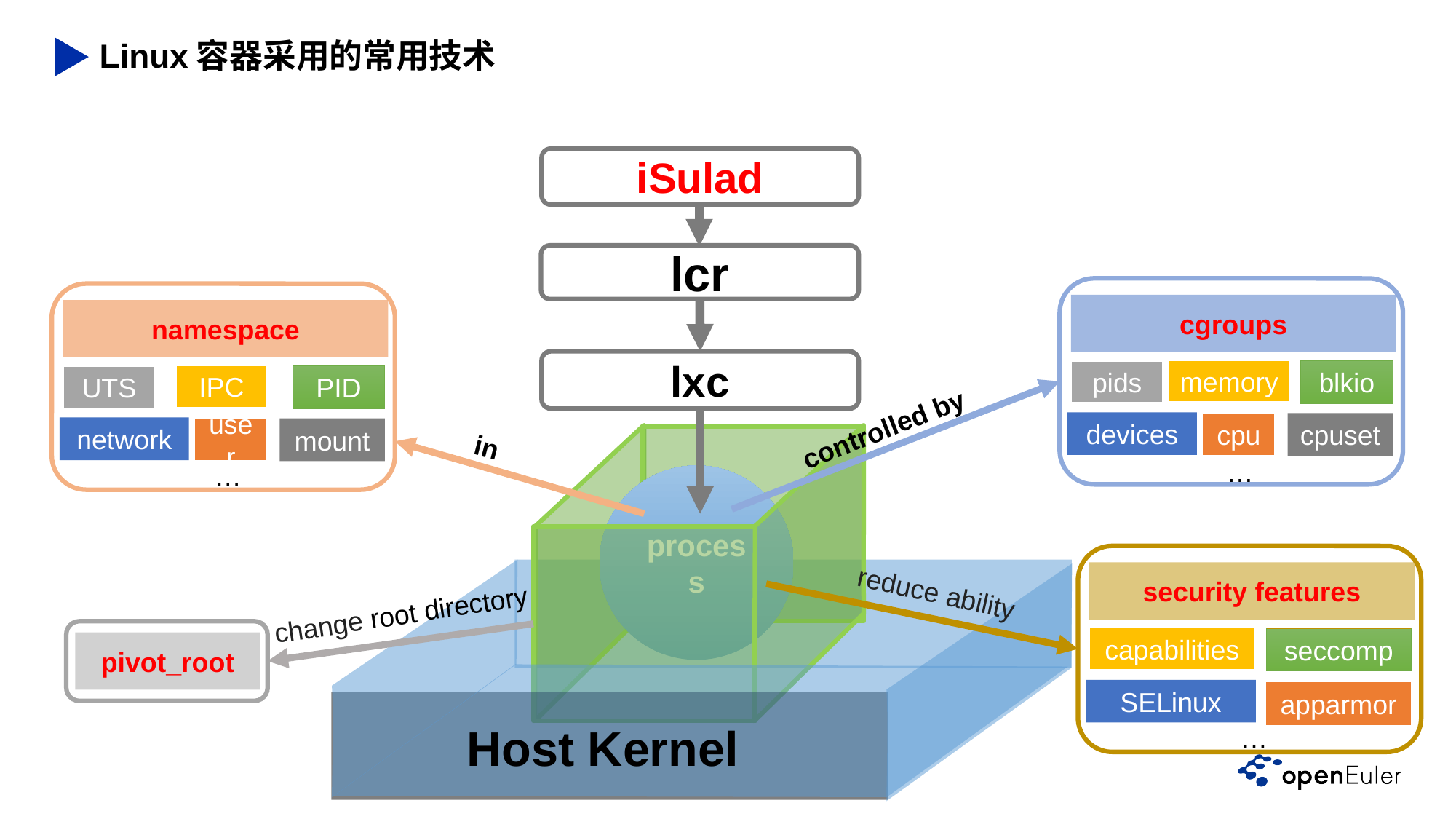

Linux容器采用的常用技术
iSulad
lcr

cgroups
memory
blkio
pids
devices
cpu
cpuset
…

namespace
IPC
PID
UTS
network
user
mount
…
lxc
controlled by

in
process

security features
capabilities
seccomp
SELinux
apparmor
…

reduce ability
change root directory

pivot_root

Host Kernel